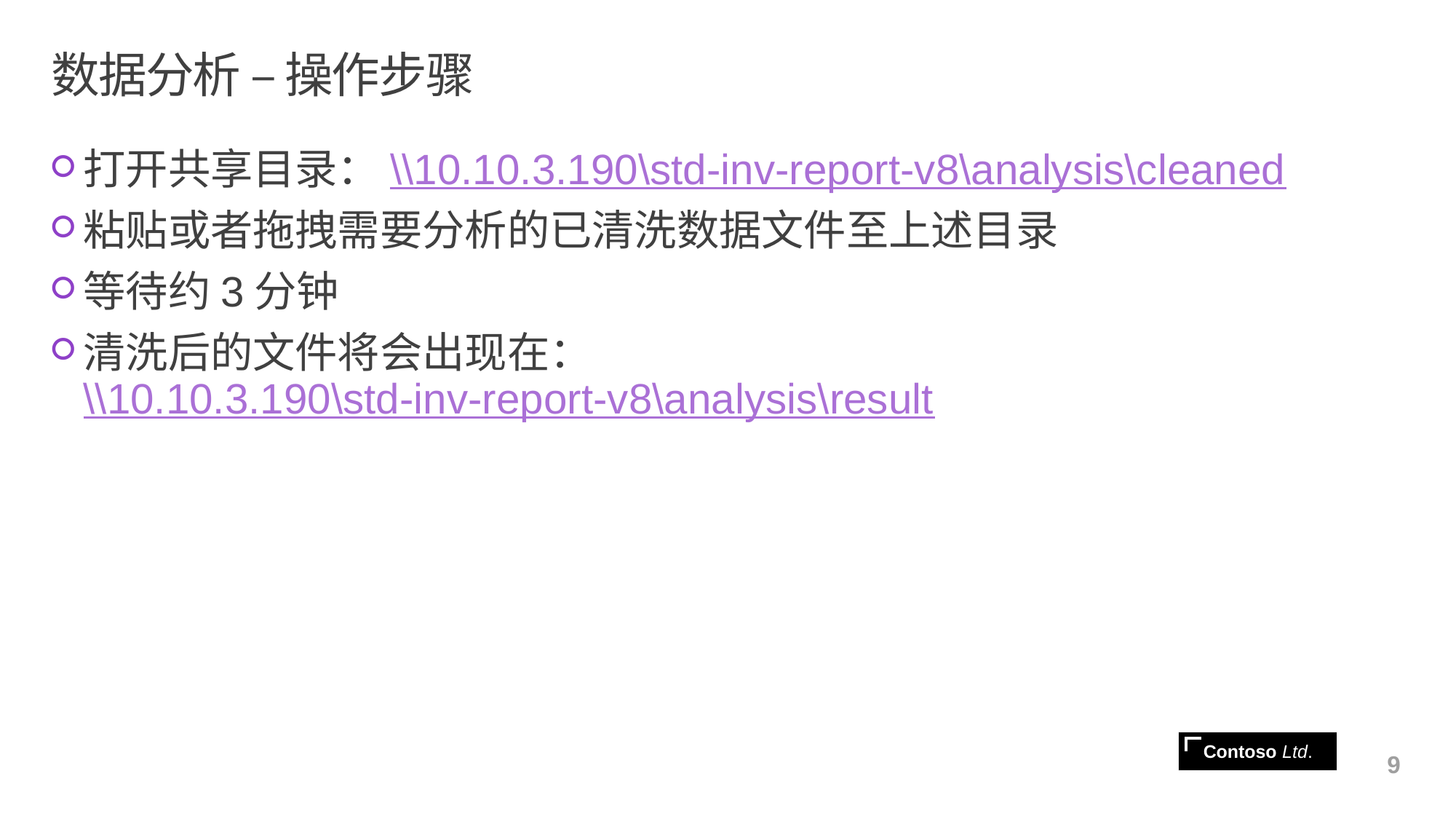

# 数据分析 – 操作步骤
打开共享目录：\\10.10.3.190\std-inv-report-v8\analysis\cleaned
粘贴或者拖拽需要分析的已清洗数据文件至上述目录
等待约3分钟
清洗后的文件将会出现在： \\10.10.3.190\std-inv-report-v8\analysis\result

9